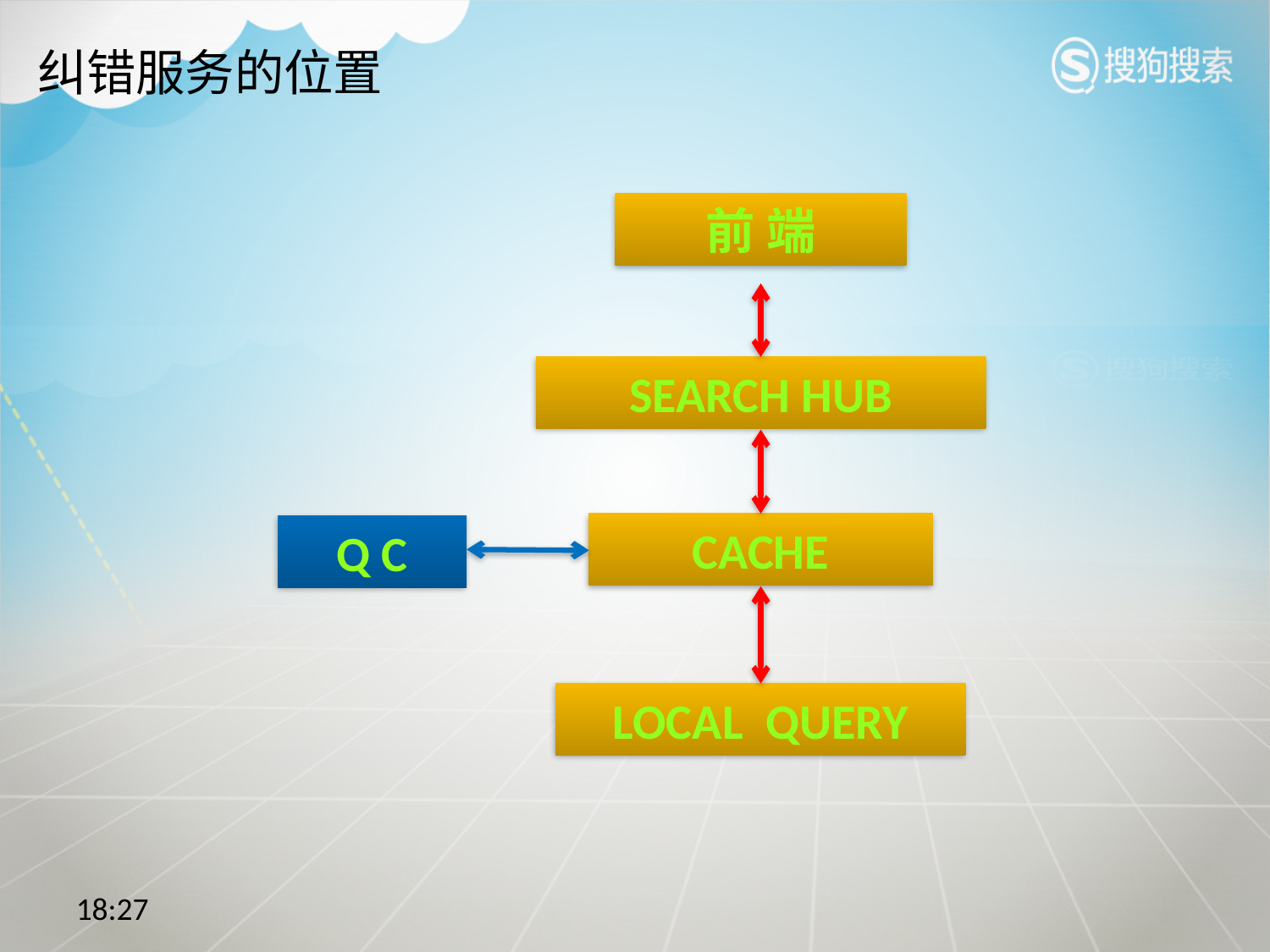

# 纠错服务的位置
前 端
Search hub
cache
Q C
LOCAL  query
18:27